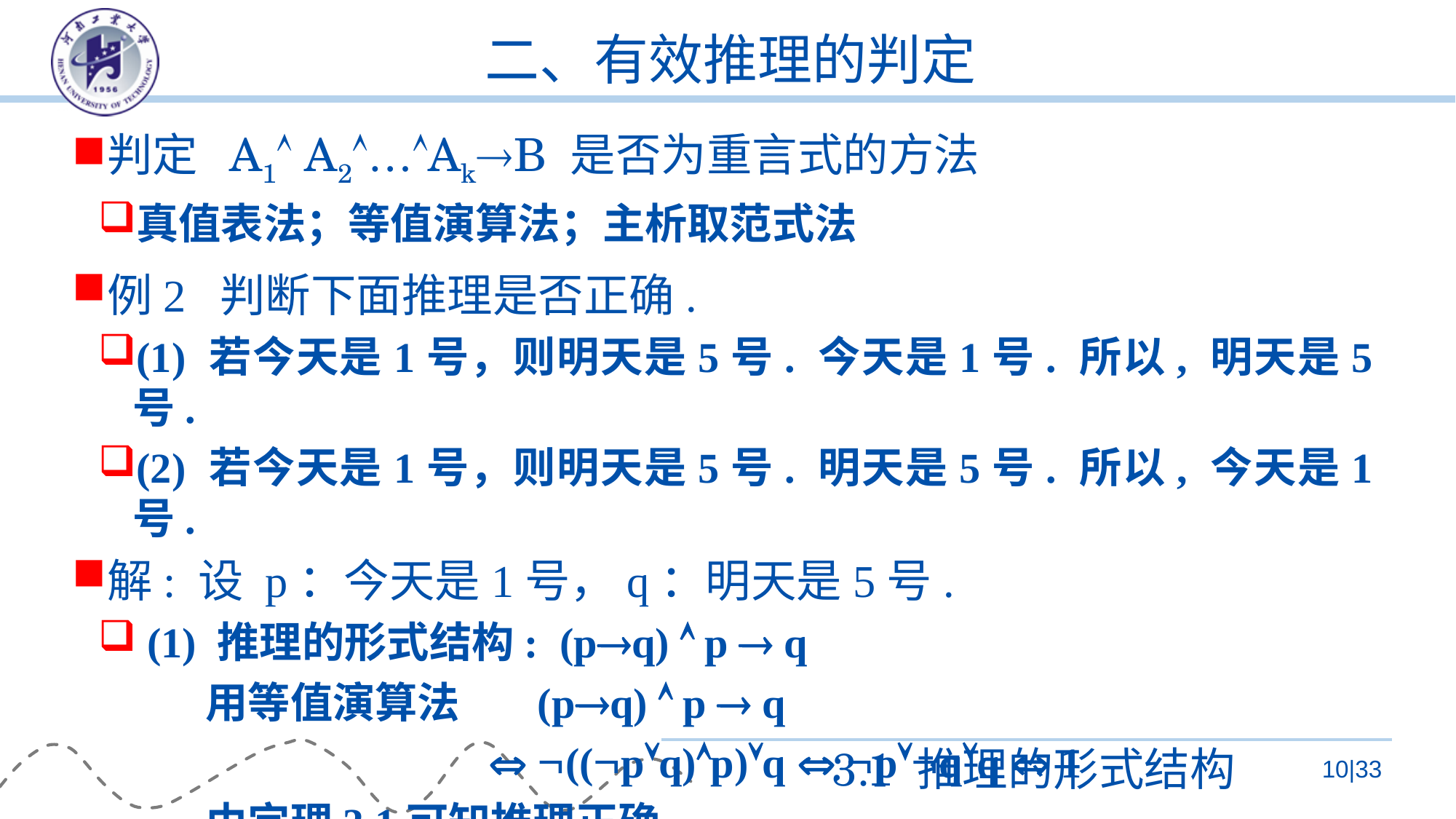

# 二、有效推理的判定
判定  A1∧ A2∧…∧Ak→B 是否为重言式的方法
真值表法；等值演算法；主析取范式法
例2  判断下面推理是否正确.
(1) 若今天是1号，则明天是5号. 今天是1号. 所以, 明天是5号.
(2) 若今天是1号，则明天是5号. 明天是5号. 所以, 今天是1号.
解: 设 p：今天是1号，q：明天是5号.
 (1) 推理的形式结构:  (p→q) ∧ p → q
用等值演算法       (p→q) ∧ p → q
         ⇔ ¬((¬p∨q)∧p)∨q ⇔ ¬p∨¬q∨q ⇔ 1
由定理3.1可知推理正确.
3.1 推理的形式结构
10|33